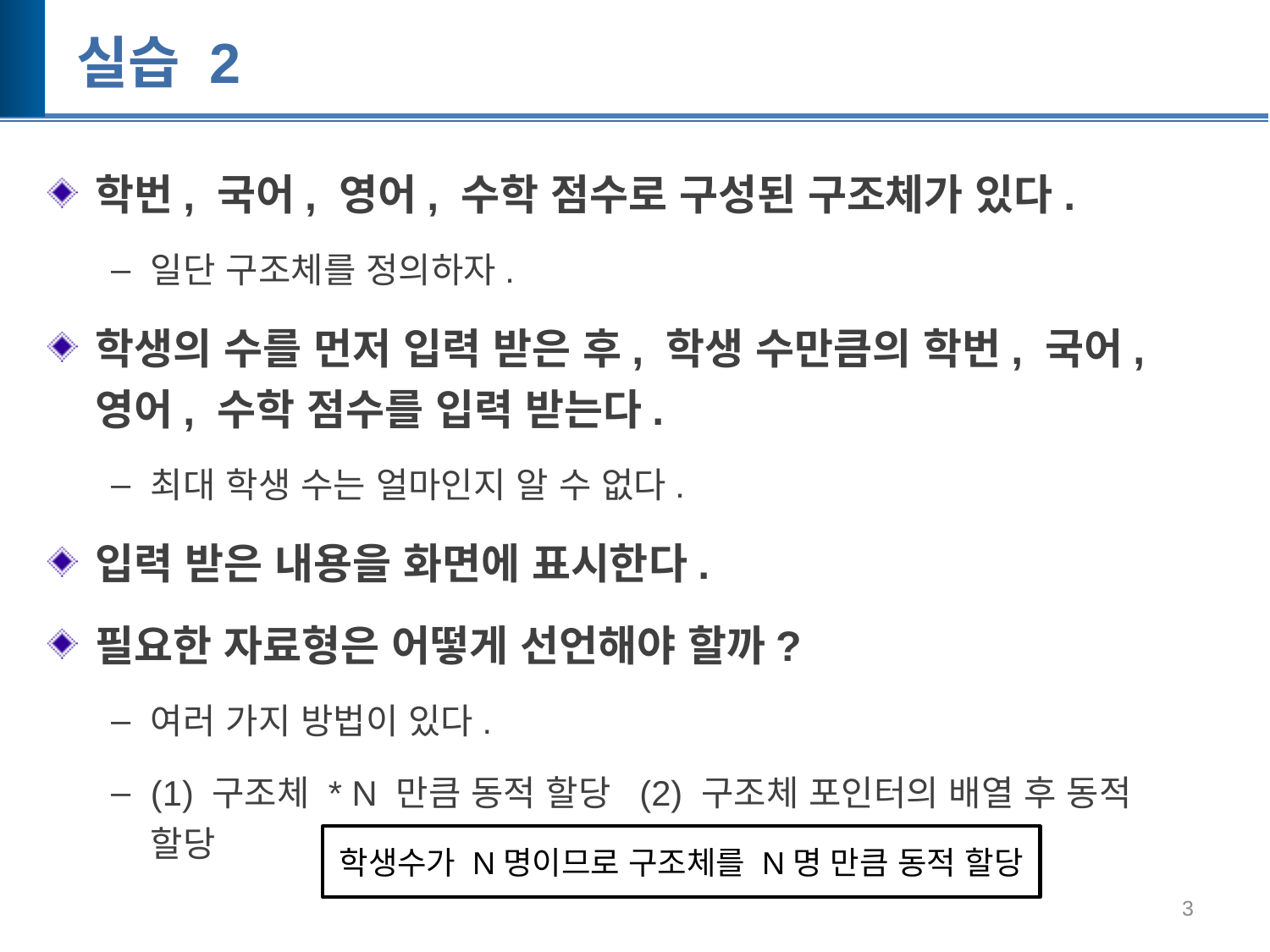

# 실습 2
학번, 국어, 영어, 수학 점수로 구성된 구조체가 있다.
일단 구조체를 정의하자.
학생의 수를 먼저 입력 받은 후, 학생 수만큼의 학번, 국어, 영어, 수학 점수를 입력 받는다.
최대 학생 수는 얼마인지 알 수 없다.
입력 받은 내용을 화면에 표시한다.
필요한 자료형은 어떻게 선언해야 할까?
여러 가지 방법이 있다.
(1) 구조체 * N 만큼 동적 할당  (2) 구조체 포인터의 배열 후 동적 할당
학생수가 N명이므로 구조체를 N명 만큼 동적 할당
3